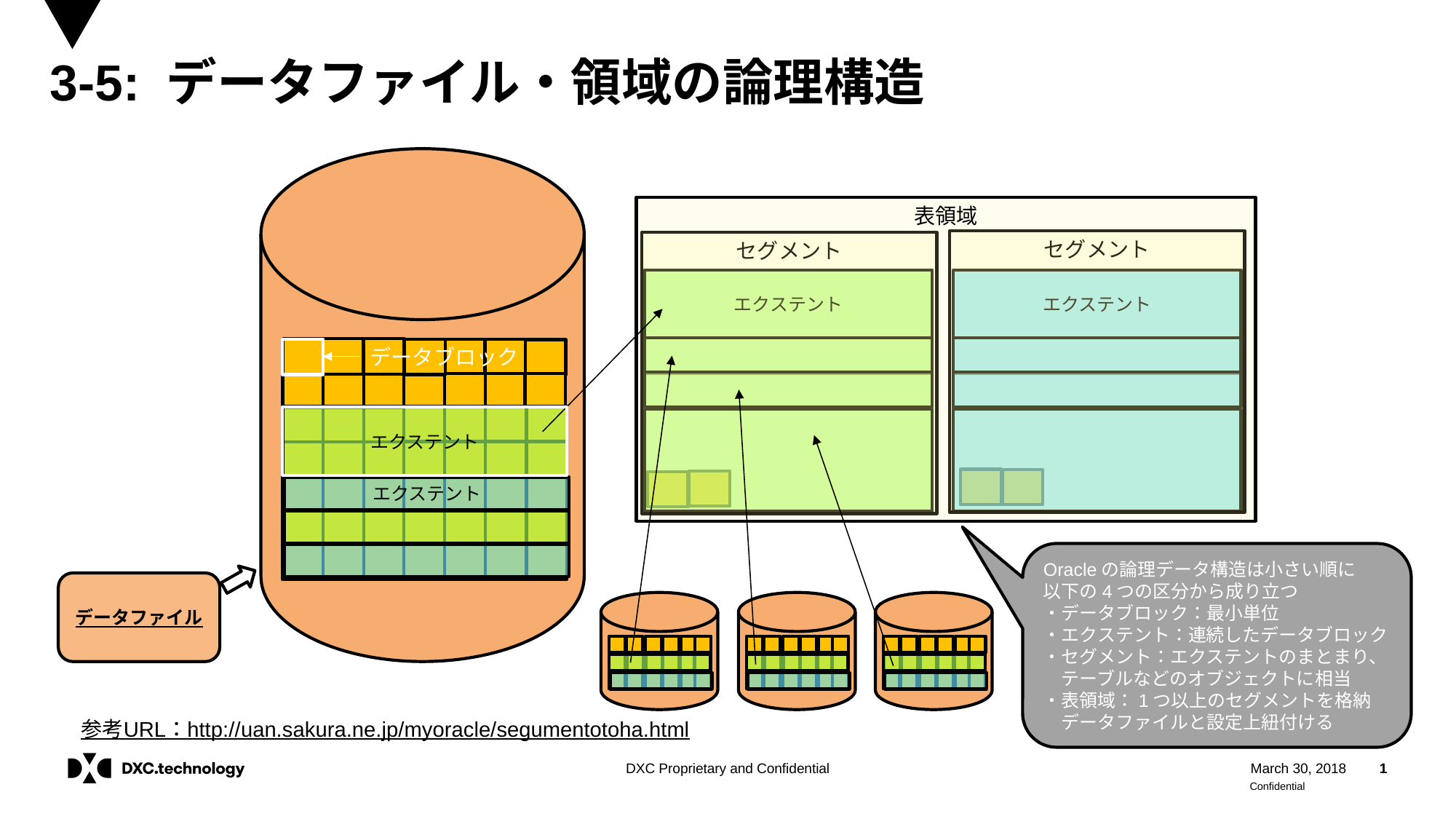

# 3-5: データファイル・領域の論理構造

表領域
セグメント
セグメント
エクステント
エクステント

データブロック

エクステント

エクステント

Oracleの論理データ構造は小さい順に
以下の4つの区分から成り立つ
・データブロック：最小単位
・エクステント：連続したデータブロック
・セグメント：エクステントのまとまり、
　テーブルなどのオブジェクトに相当
・表領域：1つ以上のセグメントを格納
　データファイルと設定上紐付ける

データファイル

参考URL：http://uan.sakura.ne.jp/myoracle/segumentotoha.html